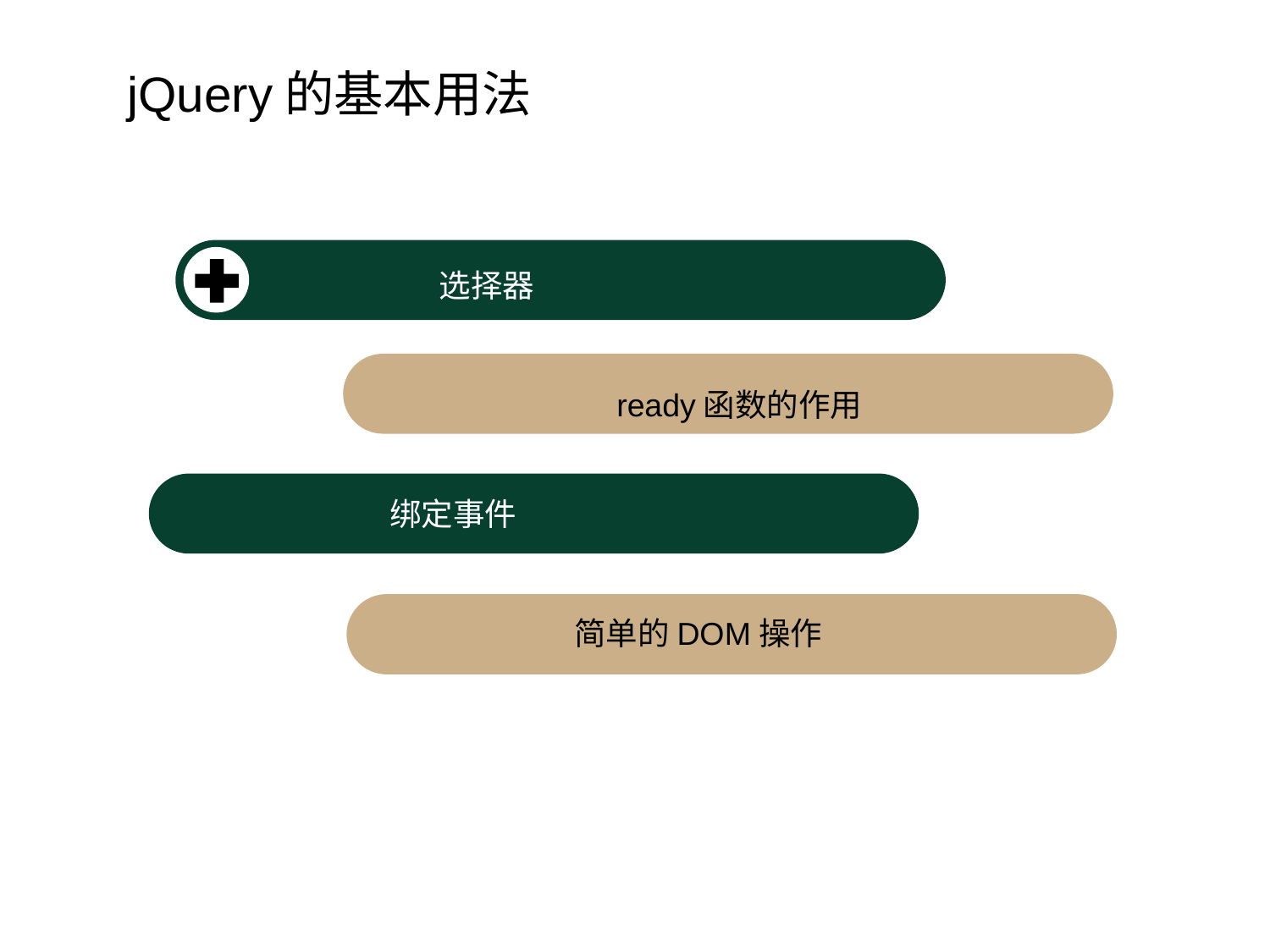

jQuery的基本用法

选择器
点击添加文本

ready函数的作用
点击添加文本

绑定事件
点击添加文本

简单的DOM操作
点击添加文本